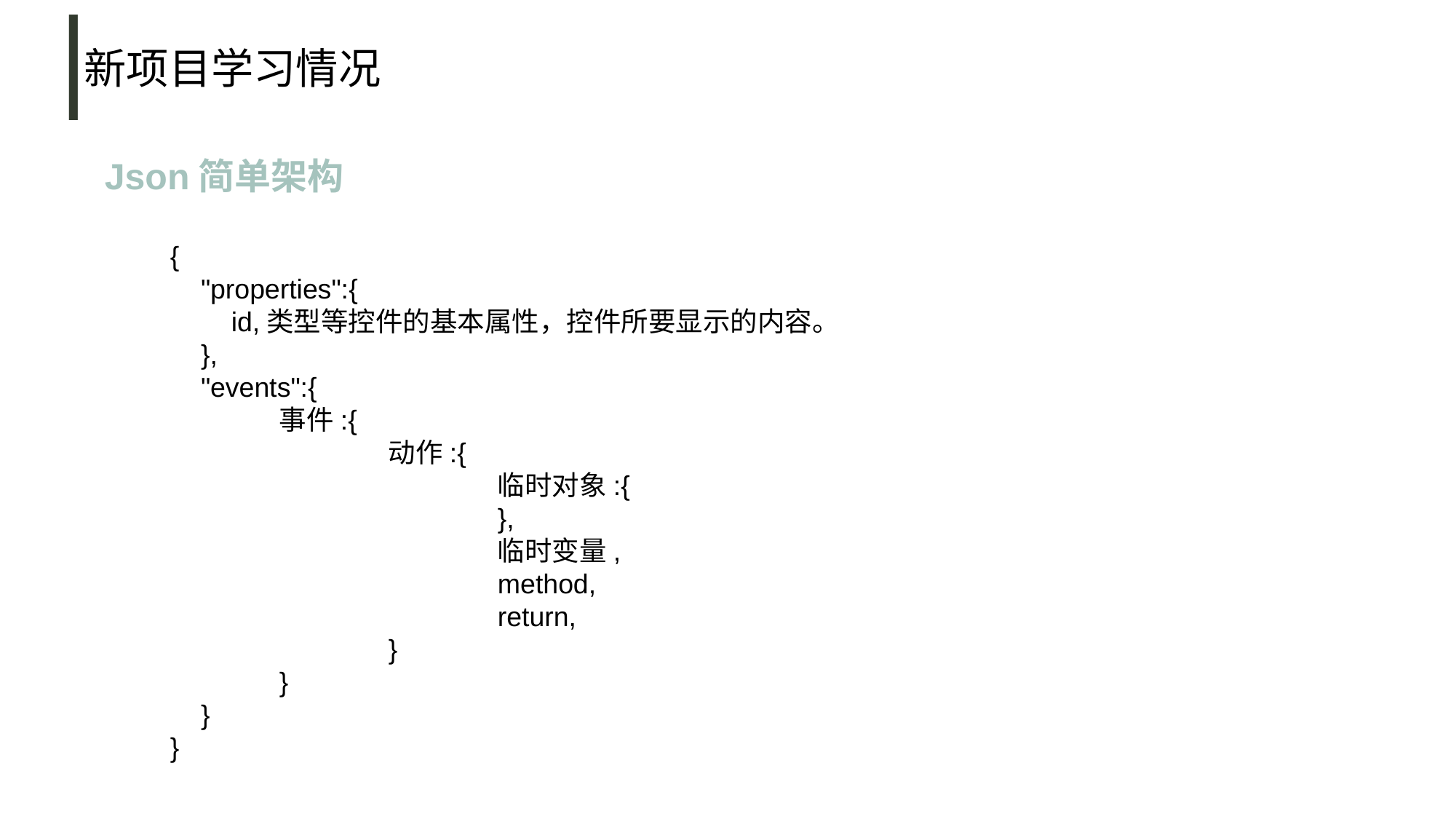

新项目学习情况
Json简单架构
{
    "properties":{
        id,类型等控件的基本属性，控件所要显示的内容。
    },
    "events":{
	事件:{
		动作:{
			临时对象:{
			},
			临时变量,
			method,
			return,
		}
	}
    }
}